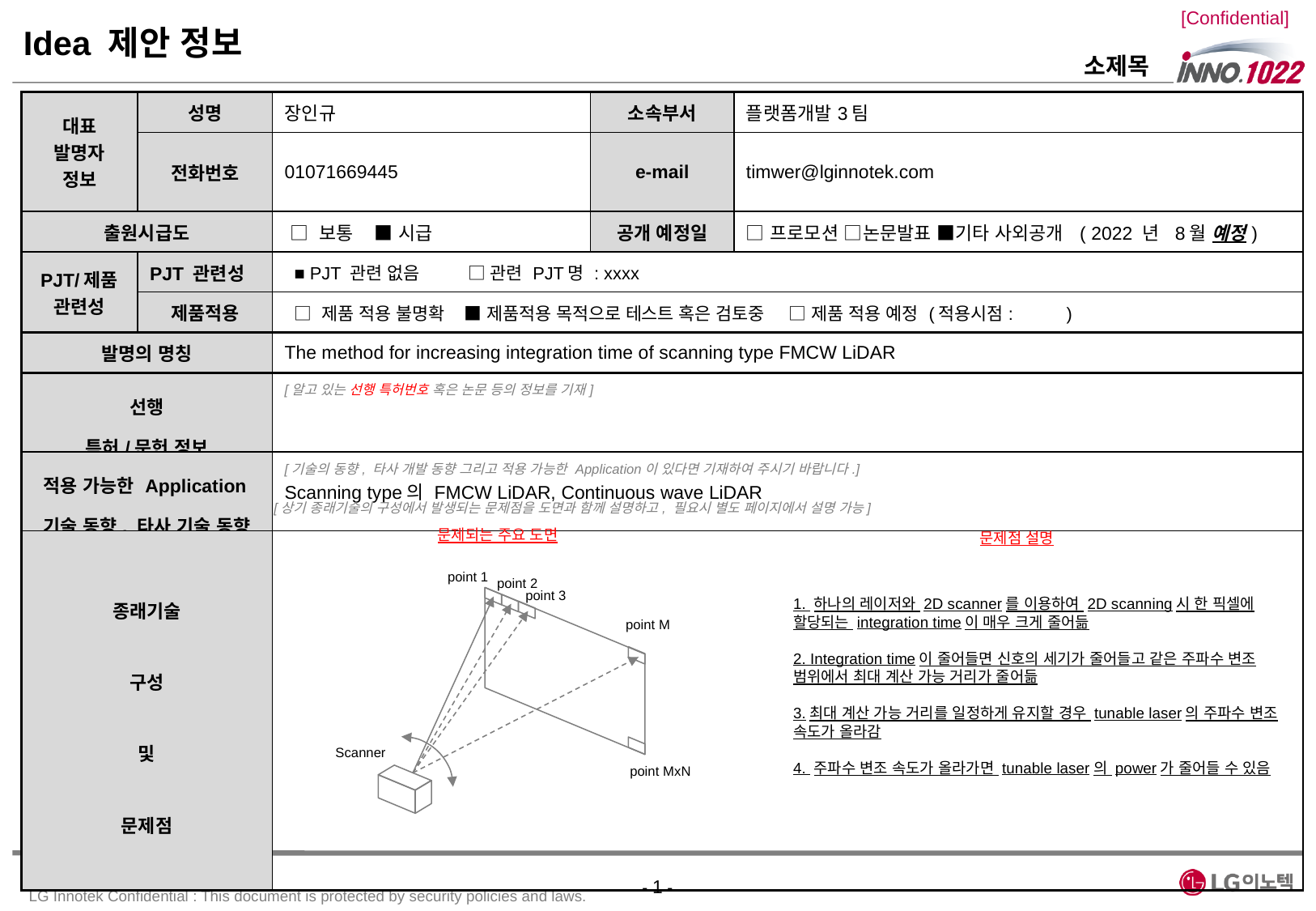

Idea 제안 정보
소제목
| 대표 발명자 정보 | 성명 | 장인규 | 소속부서 | 플랫폼개발3팀 |
| --- | --- | --- | --- | --- |
|  | 전화번호 | 01071669445 | e-mail | timwer@lginnotek.com |
| 출원시급도 |  | □ 보통 ■ 시급 | 공개 예정일 | □프로모션 □논문발표 ■기타 사외공개 ( 2022 년 8월 예정) |
| PJT/제품 관련성 | PJT 관련성 | ■ PJT 관련 없음 □ 관련 PJT명 : xxxx |  |  |
|  | 제품적용 | □ 제품 적용 불명확 ■ 제품적용 목적으로 테스트 혹은 검토중 □ 제품 적용 예정 (적용시점: ) |  |  |
| 발명의 명칭 |  | The method for increasing integration time of scanning type FMCW LiDAR |  |  |
| 선행 특허/문헌 정보 |  | [알고 있는 선행 특허번호 혹은 논문 등의 정보를 기재] |  |  |
| 적용 가능한 Application기술 동향, 타사 기술 동향 |  | [기술의 동향, 타사 개발 동향 그리고 적용 가능한 Application이 있다면 기재하여 주시기 바랍니다.] Scanning type의 FMCW LiDAR, Continuous wave LiDAR |  |  |
| 종래기술 구성 및 문제점 |  |  |  |  |
[상기 종래기술의 구성에서 발생되는 문제점을 도면과 함께 설명하고, 필요시 별도 페이지에서 설명 가능]
문제되는 주요 도면
문제점 설명
point 1
point 2
point 3

point M

Scanner
point MxN

1. 하나의 레이저와 2D scanner를 이용하여 2D scanning시 한 픽셀에 할당되는 integration time이 매우 크게 줄어듦

2. Integration time이 줄어들면 신호의 세기가 줄어들고 같은 주파수 변조 범위에서 최대 계산 가능 거리가 줄어듦

3.최대 계산 가능 거리를 일정하게 유지할 경우 tunable laser의 주파수 변조 속도가 올라감

4. 주파수 변조 속도가 올라가면 tunable laser의 power가 줄어들 수 있음
- 1 -